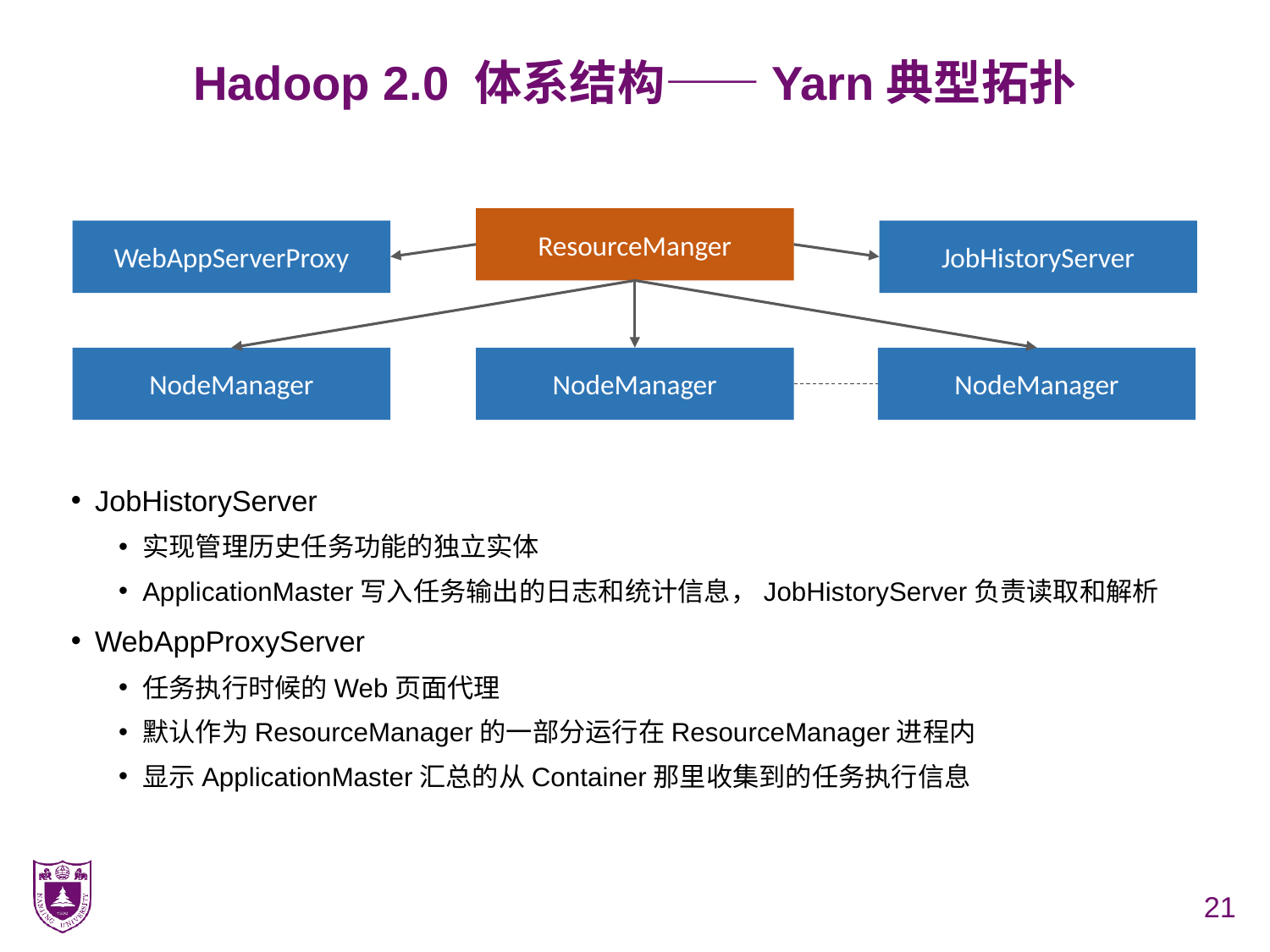

# Hadoop 2.0 体系结构——Yarn典型拓扑

JobHistoryServer
实现管理历史任务功能的独立实体
ApplicationMaster写入任务输出的日志和统计信息，JobHistoryServer负责读取和解析
WebAppProxyServer
任务执行时候的Web页面代理
默认作为ResourceManager的一部分运行在ResourceManager进程内
显示ApplicationMaster汇总的从Container那里收集到的任务执行信息

ResourceManger
WebAppServerProxy
JobHistoryServer
NodeManager
NodeManager
NodeManager
21